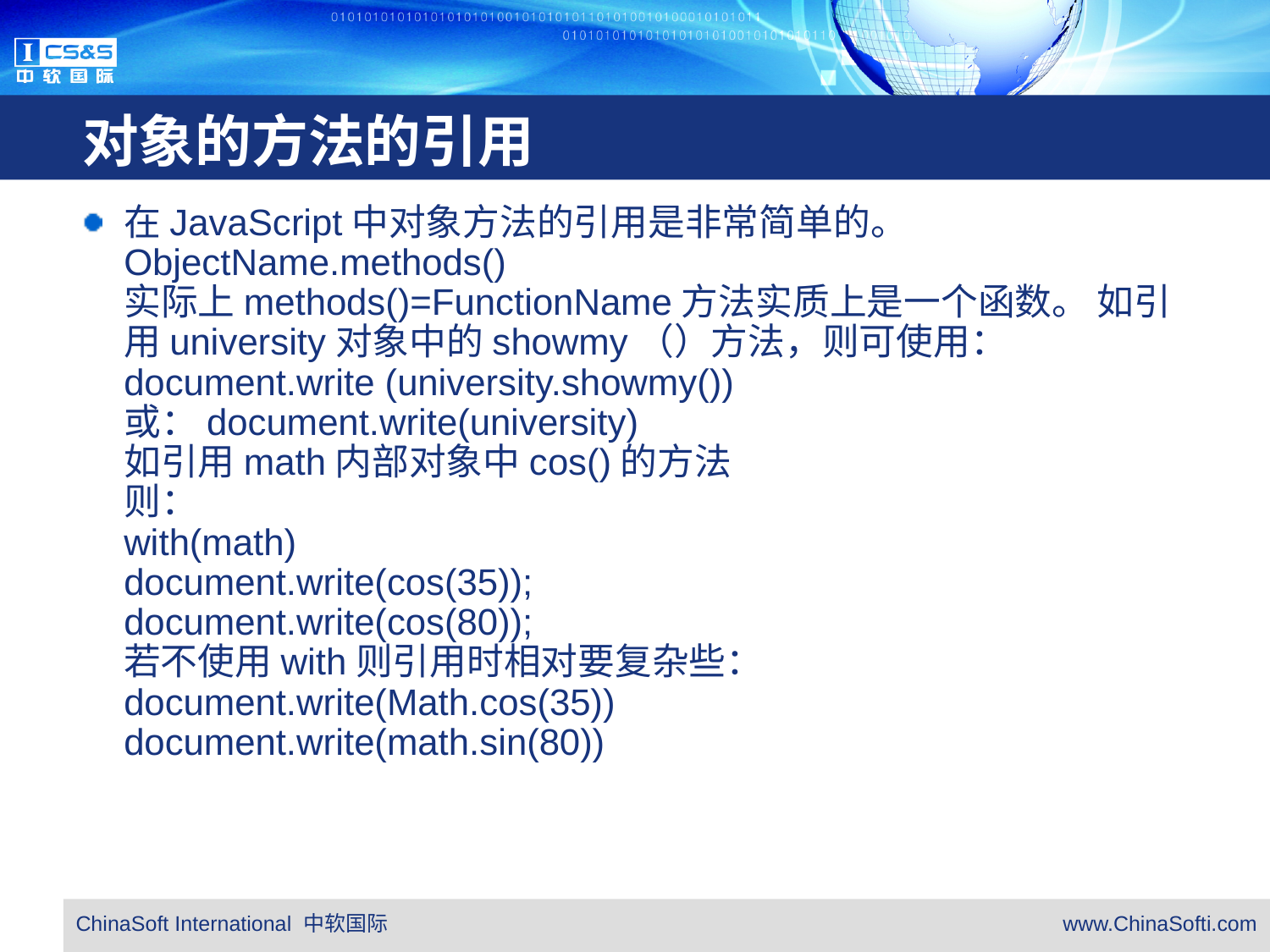

# 对象的方法的引用
在JavaScript中对象方法的引用是非常简单的。
ObjectName.methods()
实际上methods()=FunctionName方法实质上是一个函数。 如引用university对象中的showmy（）方法，则可使用：
document.write (university.showmy())
或：document.write(university)
如引用math内部对象中cos()的方法
则：
with(math)
document.write(cos(35));
document.write(cos(80));
若不使用with则引用时相对要复杂些：
document.write(Math.cos(35))
document.write(math.sin(80))